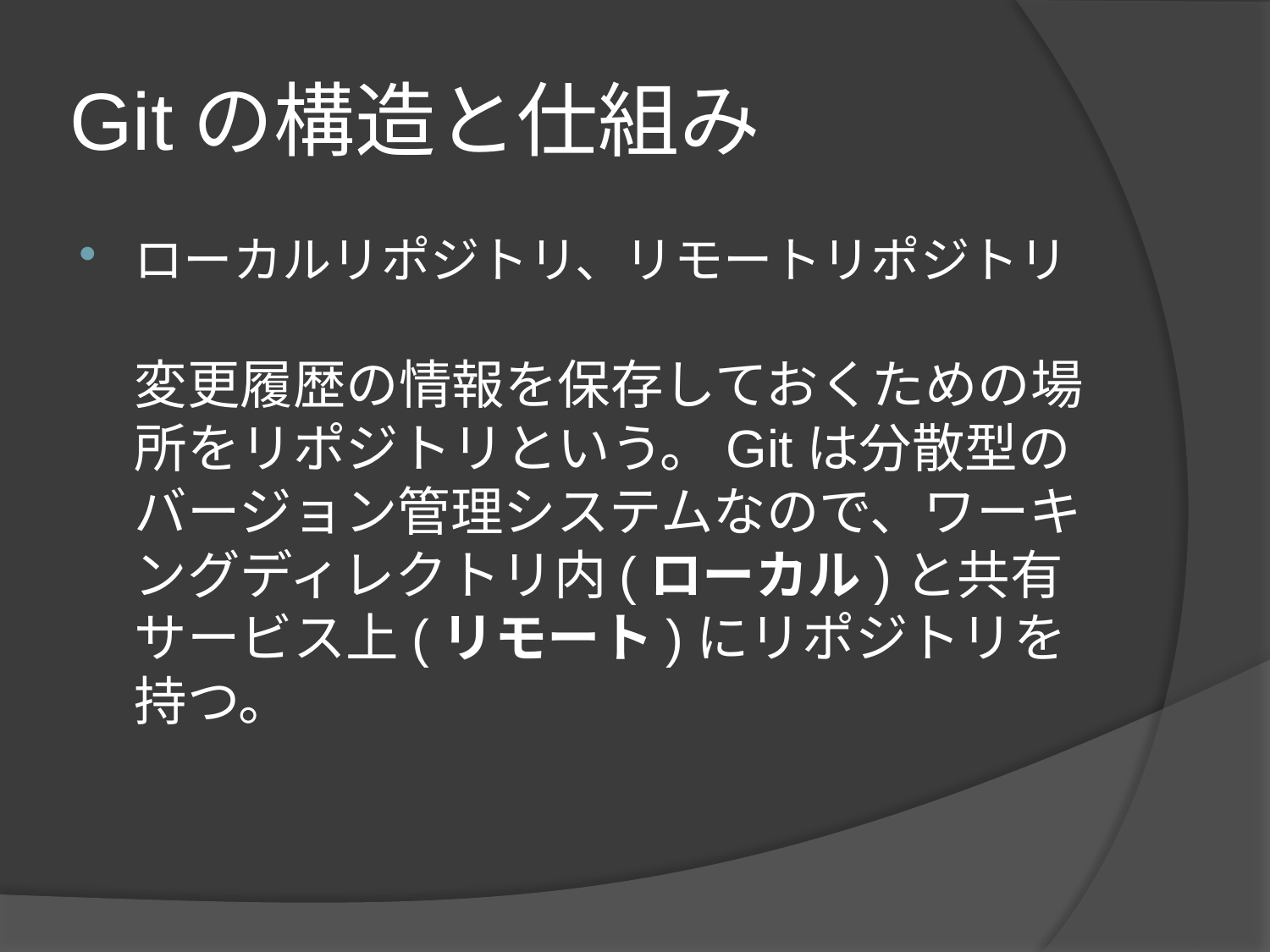

# Gitの構造と仕組み
ローカルリポジトリ、リモートリポジトリ
変更履歴の情報を保存しておくための場所をリポジトリという。Gitは分散型のバージョン管理システムなので、ワーキングディレクトリ内(ローカル)と共有サービス上(リモート)にリポジトリを持つ。